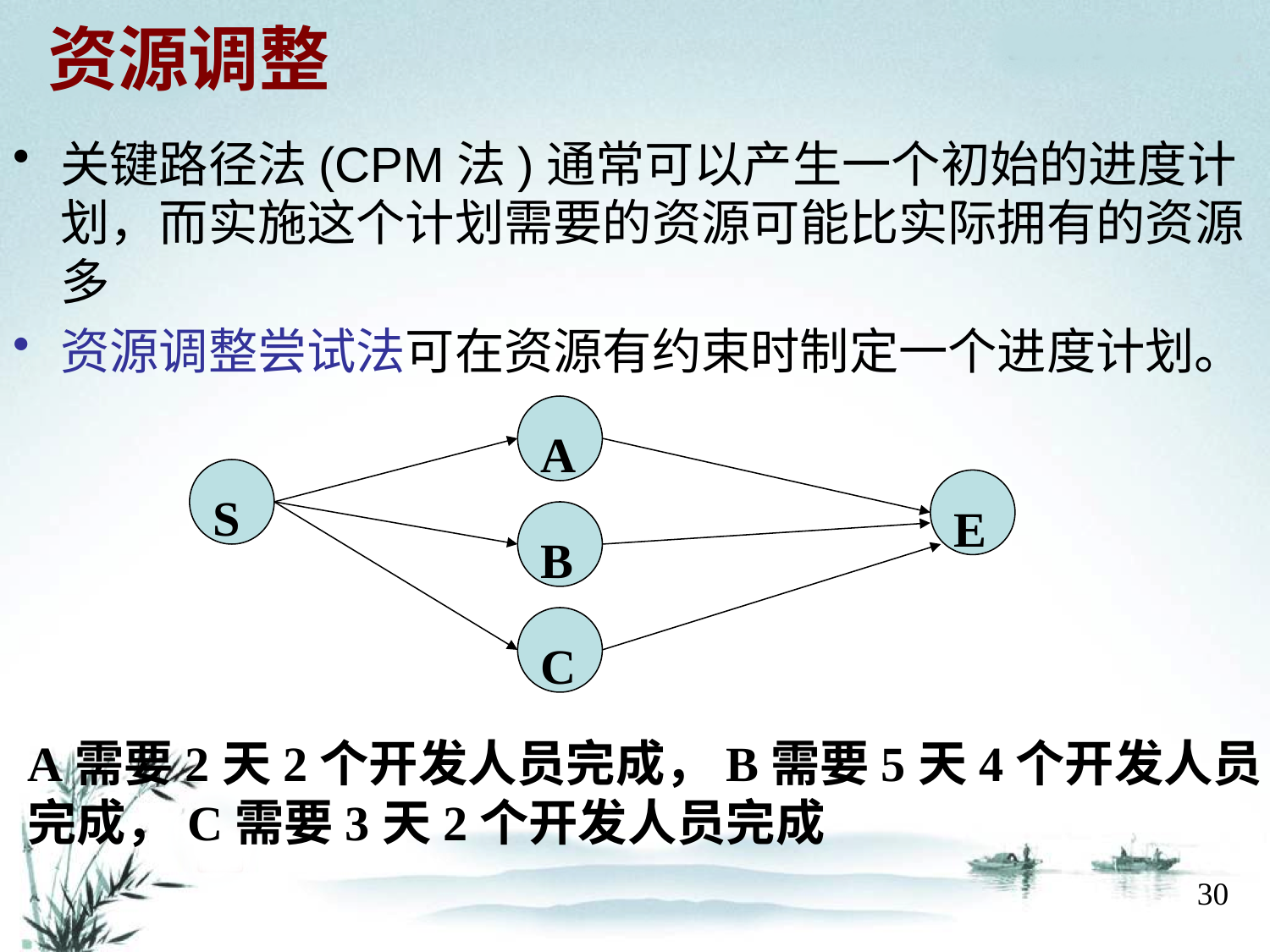

# 资源调整
关键路径法(CPM法)通常可以产生一个初始的进度计划，而实施这个计划需要的资源可能比实际拥有的资源多
资源调整尝试法可在资源有约束时制定一个进度计划。

A

S

E

B

C
A需要2天2个开发人员完成，B需要5天4个开发人员完成，C需要3天2个开发人员完成
30